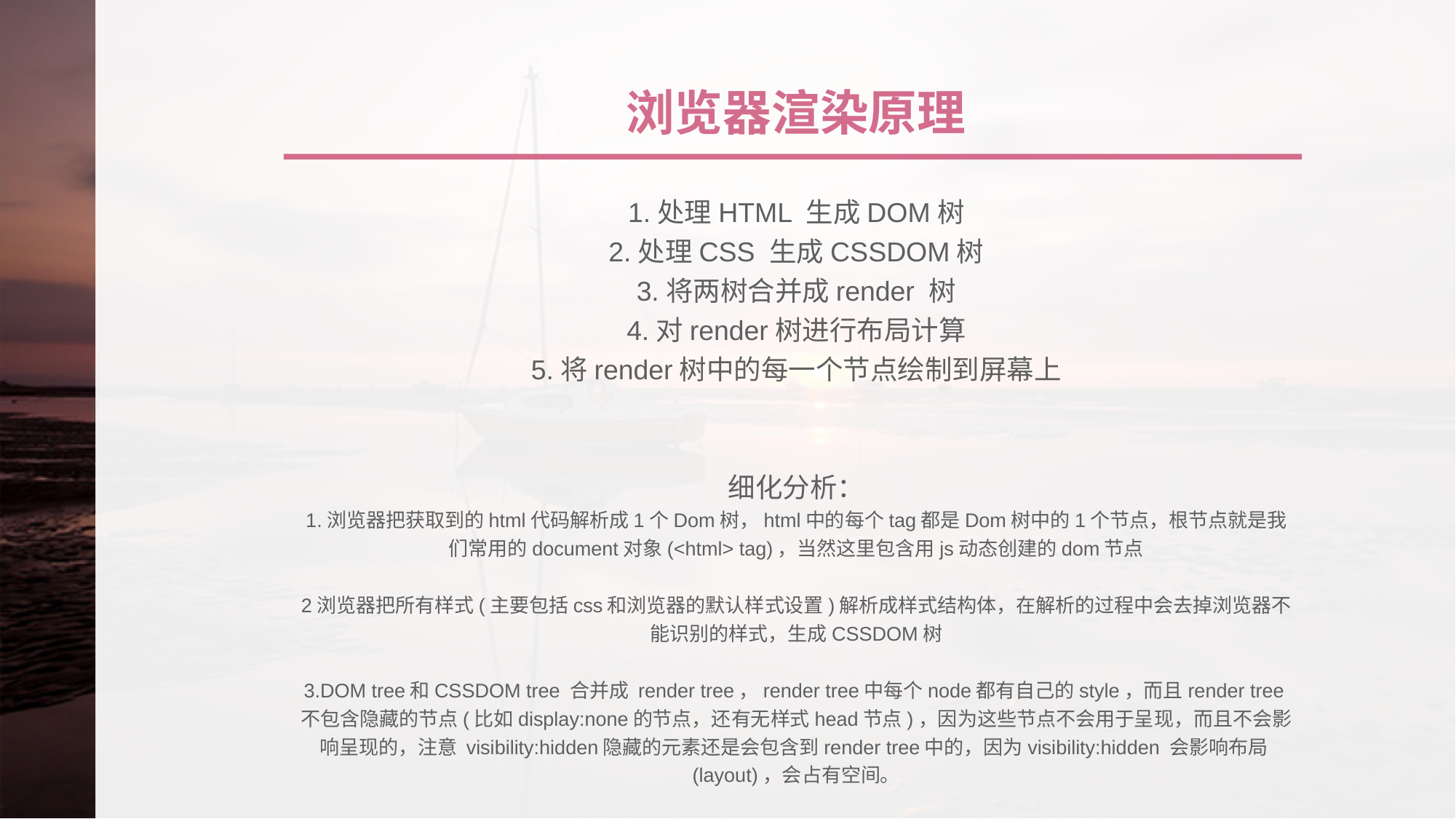

浏览器渲染原理

1.处理HTML 生成DOM树
2.处理CSS 生成CSSDOM树
3.将两树合并成render 树
4.对render树进行布局计算
5.将render树中的每一个节点绘制到屏幕上

细化分析：
1.浏览器把获取到的html代码解析成1个Dom树，html中的每个tag都是Dom树中的1个节点，根节点就是我们常用的document对象(<html> tag)，当然这里包含用js动态创建的dom节点

2浏览器把所有样式(主要包括css和浏览器的默认样式设置)解析成样式结构体，在解析的过程中会去掉浏览器不能识别的样式，生成CSSDOM树

3.DOM tree和CSSDOM tree 合并成 render tree，render tree中每个node都有自己的style，而且render tree不包含隐藏的节点(比如display:none的节点，还有无样式head节点)，因为这些节点不会用于呈现，而且不会影响呈现的，注意 visibility:hidden隐藏的元素还是会包含到render tree中的，因为visibility:hidden 会影响布局(layout)，会占有空间。